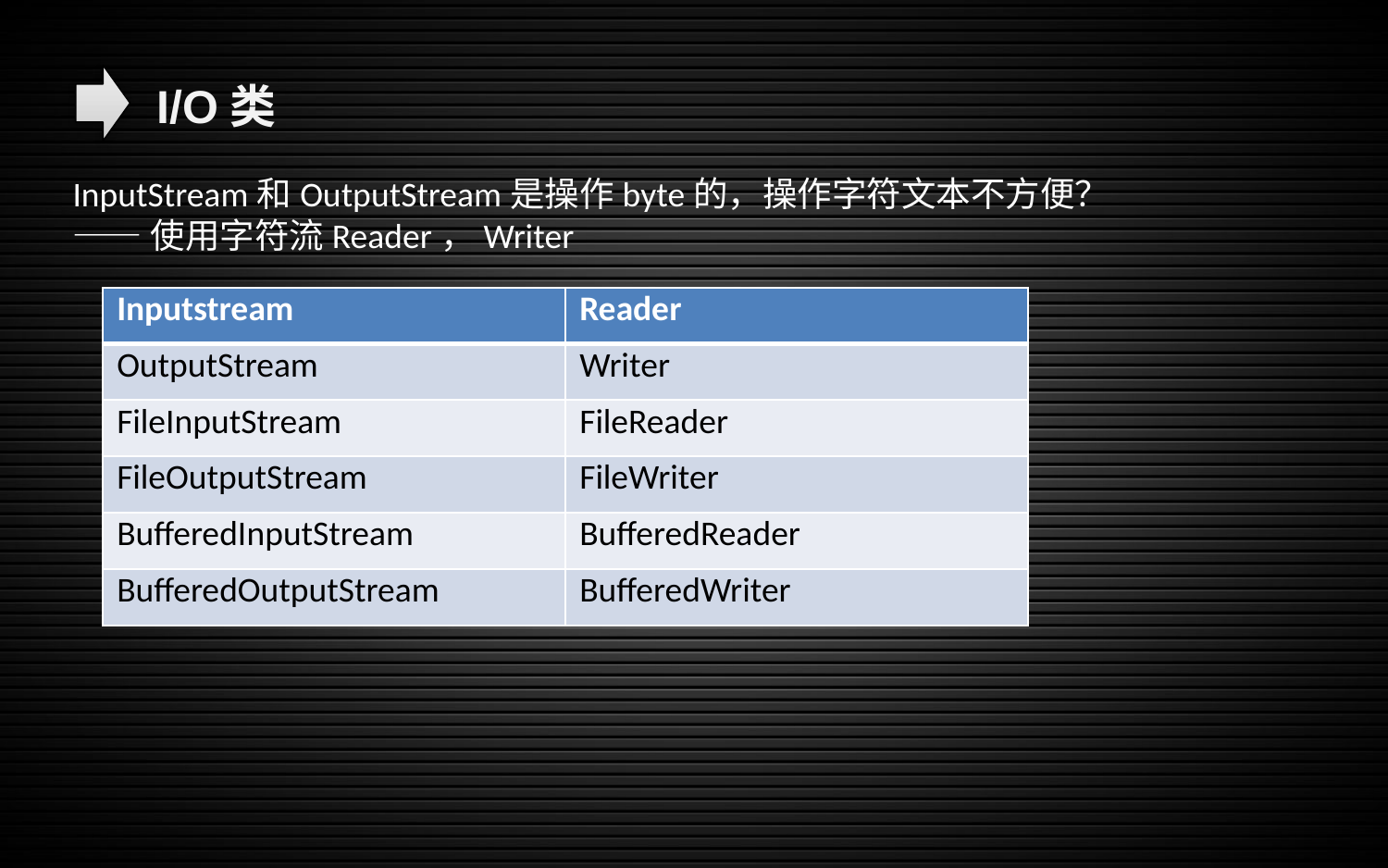

I/O类
InputStream和OutputStream是操作byte的，操作字符文本不方便？
——使用字符流Reader，Writer
| Inputstream | Reader |
| --- | --- |
| OutputStream | Writer |
| FileInputStream | FileReader |
| FileOutputStream | FileWriter |
| BufferedInputStream | BufferedReader |
| BufferedOutputStream | BufferedWriter |